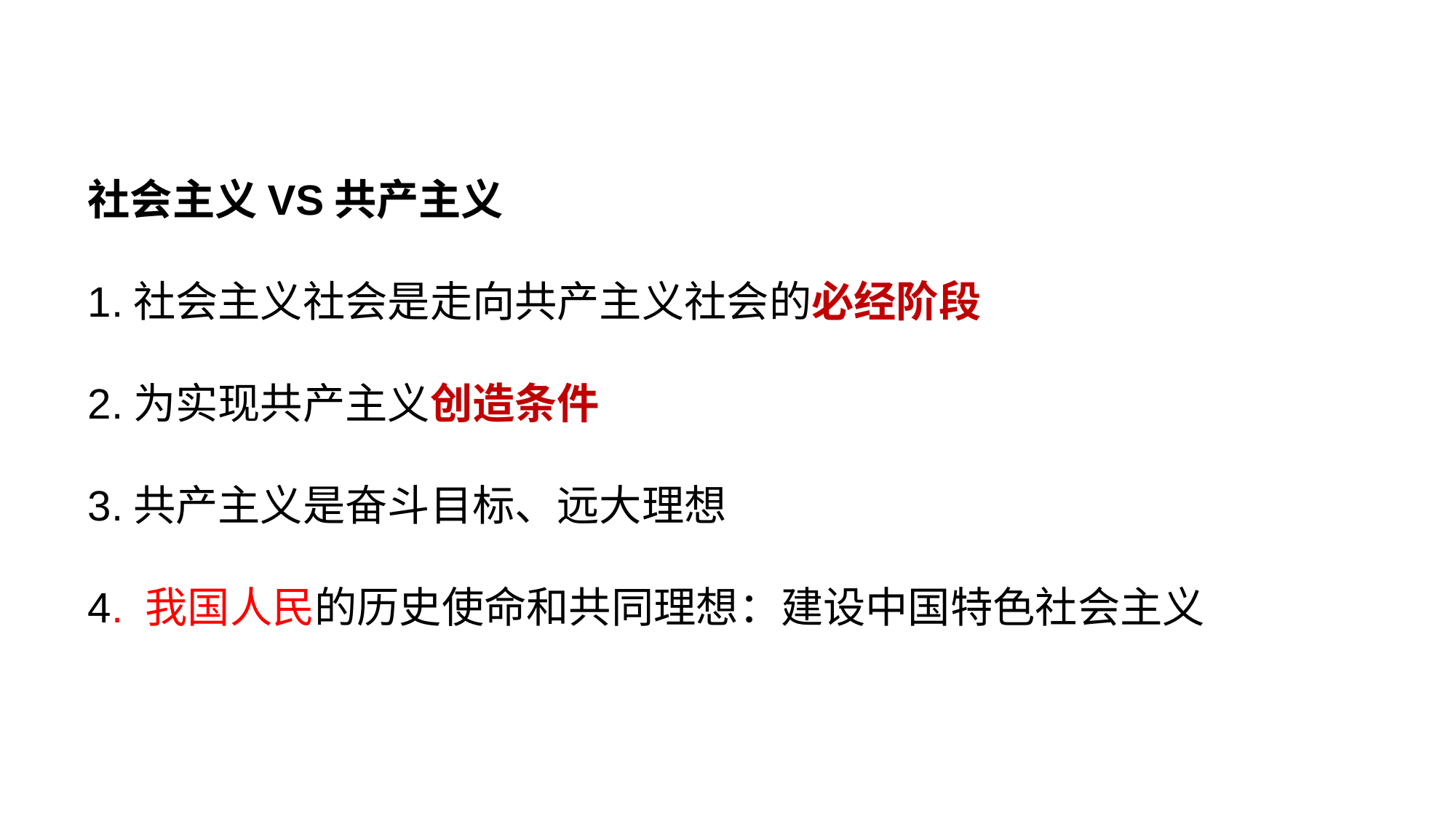

社会主义VS共产主义
1.社会主义社会是走向共产主义社会的必经阶段
2.为实现共产主义创造条件
3.共产主义是奋斗目标、远大理想
4. 我国人民的历史使命和共同理想：建设中国特色社会主义
87